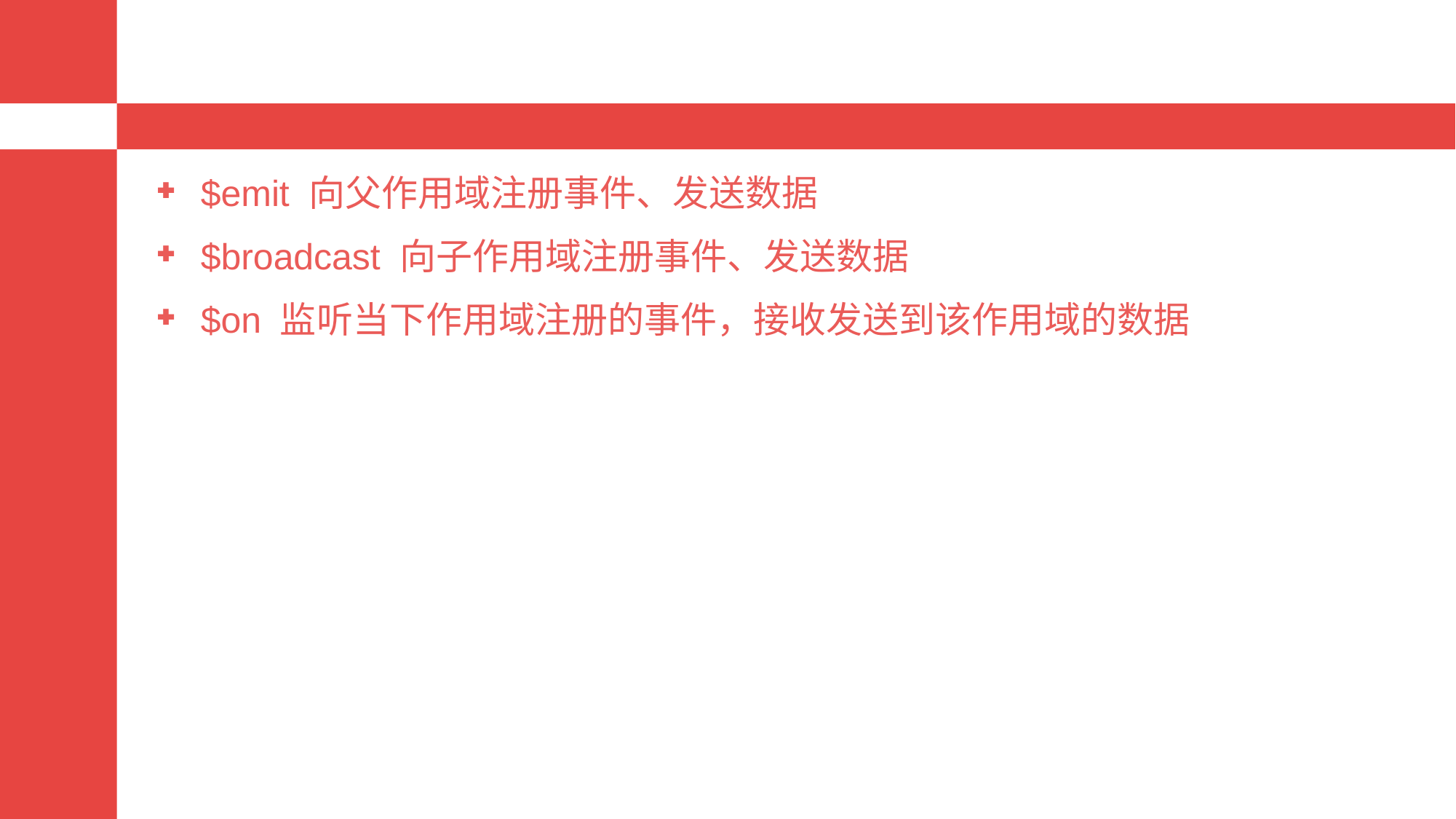

#
$emit 向父作用域注册事件、发送数据
$broadcast 向子作用域注册事件、发送数据
$on 监听当下作用域注册的事件，接收发送到该作用域的数据